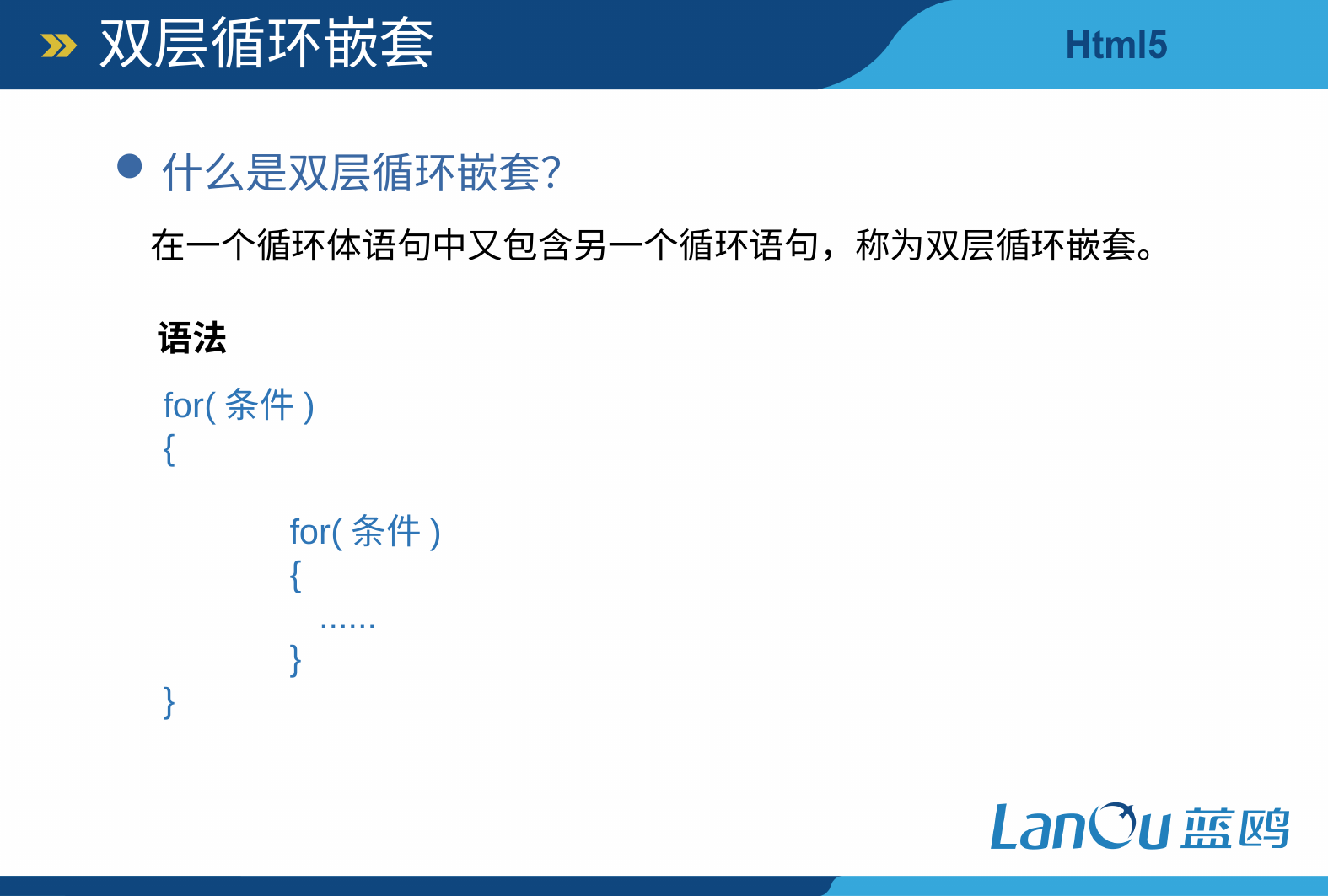

双层循环嵌套
什么是双层循环嵌套？
在一个循环体语句中又包含另一个循环语句，称为双层循环嵌套。
语法
for(条件)
{

	for(条件)
	{
	   ......
	}
}